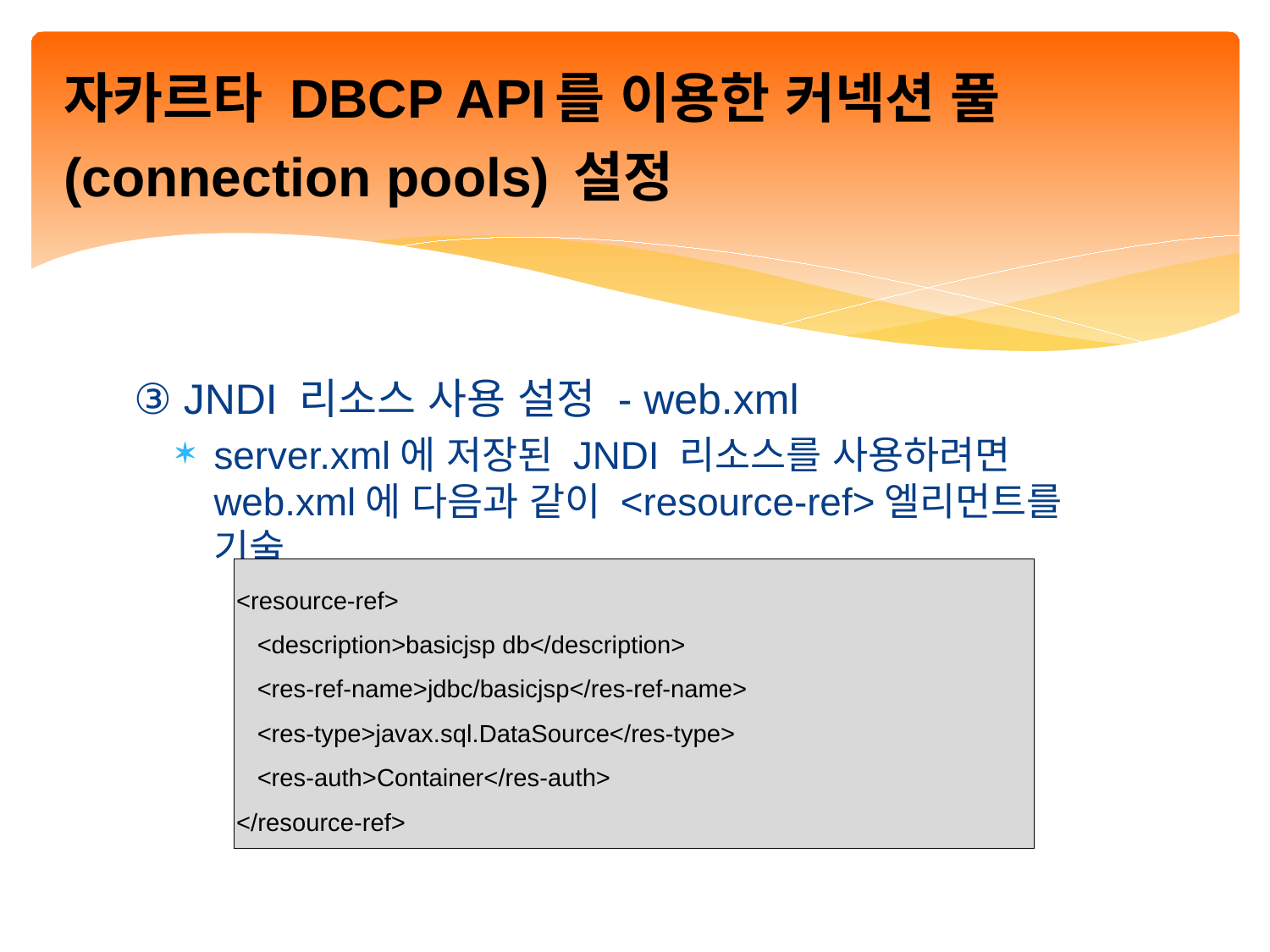

# 자카르타 DBCP API를 이용한 커넥션 풀(connection pools) 설정
③ JNDI 리소스 사용 설정 - web.xml
server.xml에 저장된 JNDI 리소스를 사용하려면 web.xml에 다음과 같이 <resource-ref>엘리먼트를 기술
| <resource-ref> <description>basicjsp db</description> <res-ref-name>jdbc/basicjsp</res-ref-name> <res-type>javax.sql.DataSource</res-type> <res-auth>Container</res-auth> </resource-ref> |
| --- |